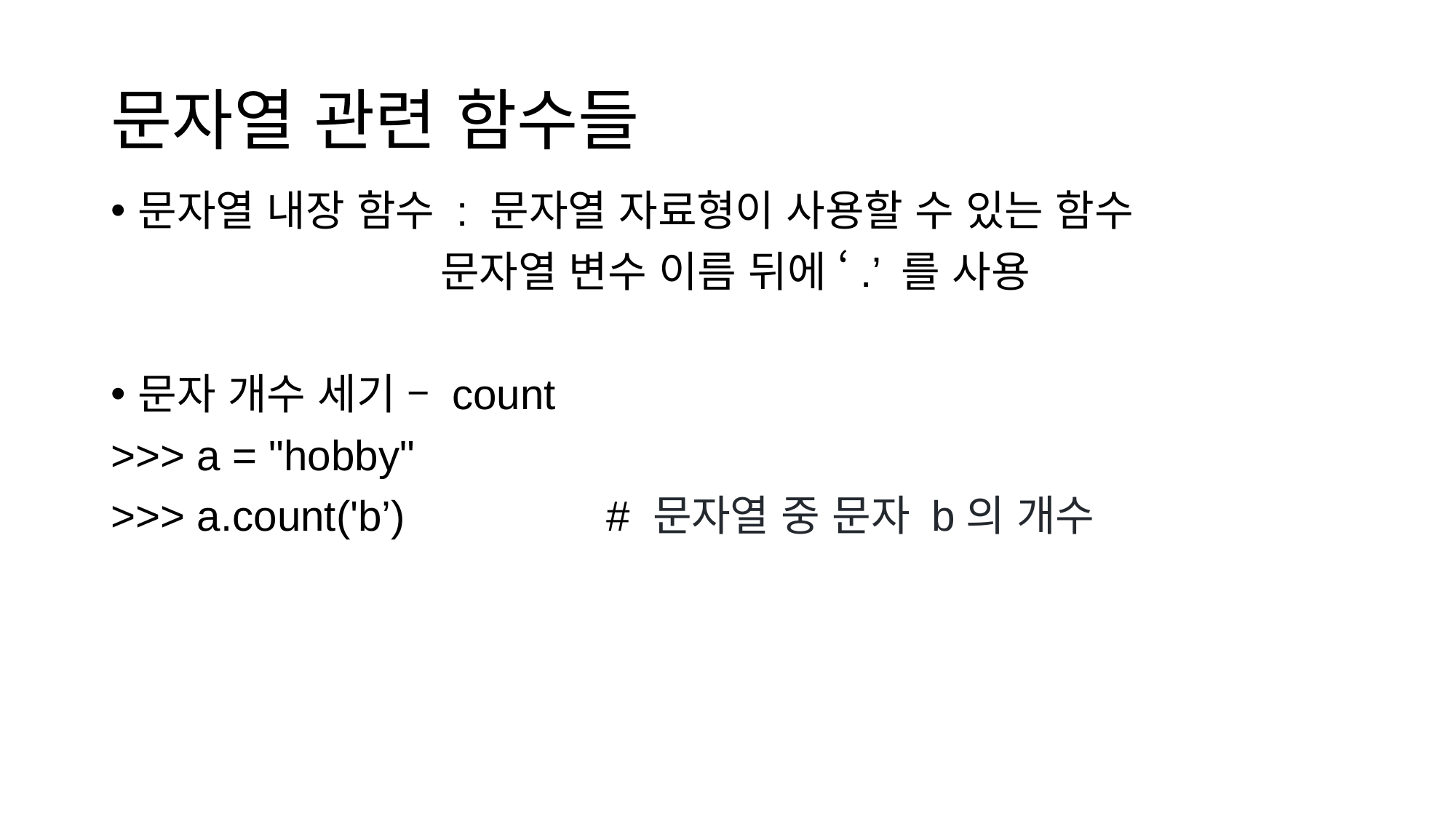

# 문자열 관련 함수들
문자열 내장 함수 : 문자열 자료형이 사용할 수 있는 함수
                           문자열 변수 이름 뒤에 ‘.’ 를 사용

문자 개수 세기 – count
>>> a = "hobby"
>>> a.count('b’)                 # 문자열 중 문자 b의 개수